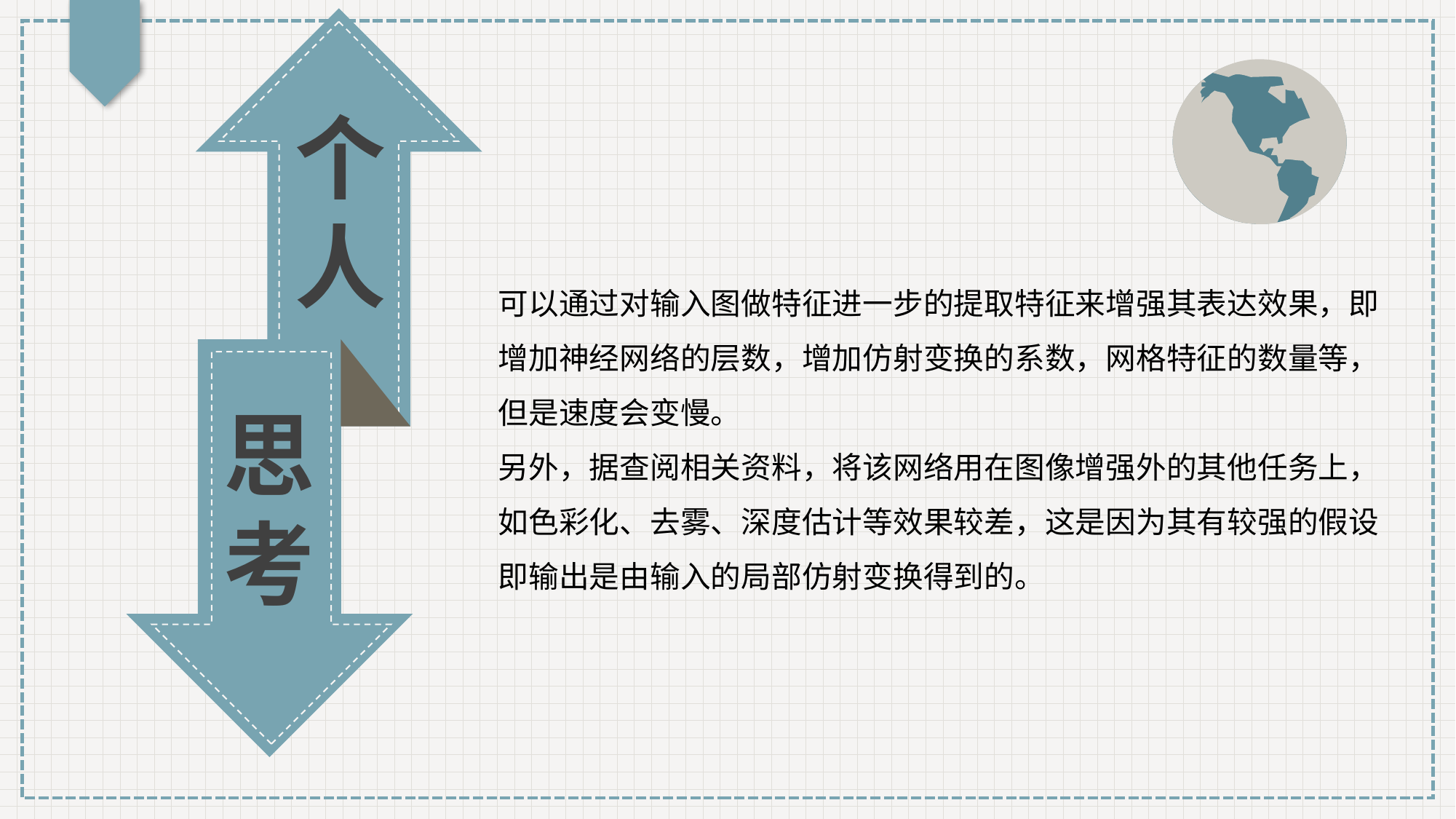

个
人

可以通过对输入图做特征进一步的提取特征来增强其表达效果，即增加神经网络的层数，增加仿射变换的系数，网格特征的数量等，但是速度会变慢。
另外，据查阅相关资料，将该网络用在图像增强外的其他任务上，如色彩化、去雾、深度估计等效果较差，这是因为其有较强的假设即输出是由输入的局部仿射变换得到的。
思
考